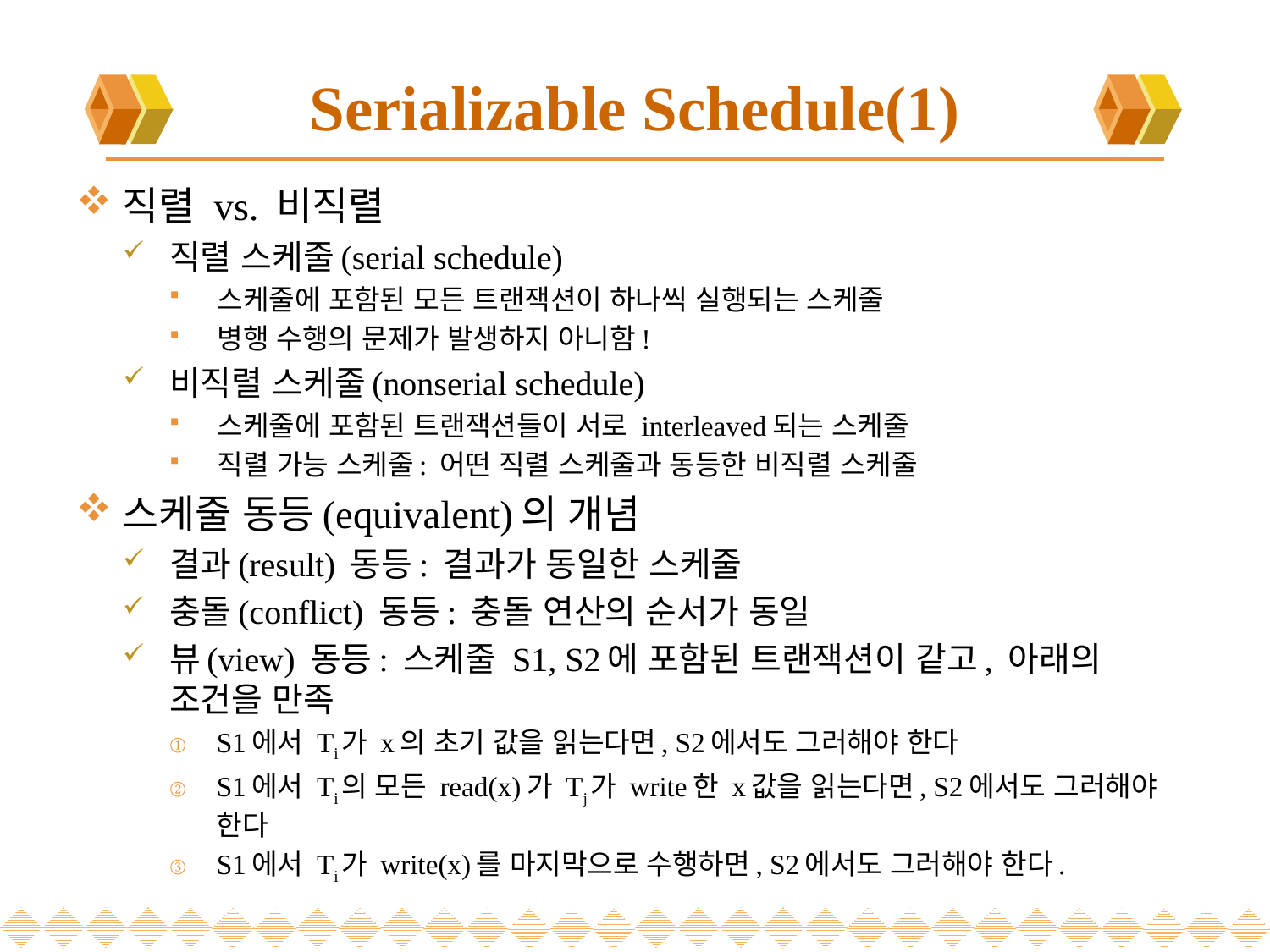

# Serializable Schedule(1)
직렬 vs. 비직렬
직렬 스케줄(serial schedule)
스케줄에 포함된 모든 트랜잭션이 하나씩 실행되는 스케줄
병행 수행의 문제가 발생하지 아니함!
비직렬 스케줄(nonserial schedule)
스케줄에 포함된 트랜잭션들이 서로 interleaved되는 스케줄
직렬 가능 스케줄: 어떤 직렬 스케줄과 동등한 비직렬 스케줄
스케줄 동등(equivalent)의 개념
결과(result) 동등: 결과가 동일한 스케줄
충돌(conflict) 동등: 충돌 연산의 순서가 동일
뷰(view) 동등: 스케줄 S1, S2에 포함된 트랜잭션이 같고, 아래의 조건을 만족
S1에서 Ti가 x의 초기 값을 읽는다면, S2에서도 그러해야 한다
S1에서 Ti의 모든 read(x)가 Tj가 write한 x값을 읽는다면, S2에서도 그러해야 한다
S1에서 Ti가 write(x)를 마지막으로 수행하면, S2에서도 그러해야 한다.